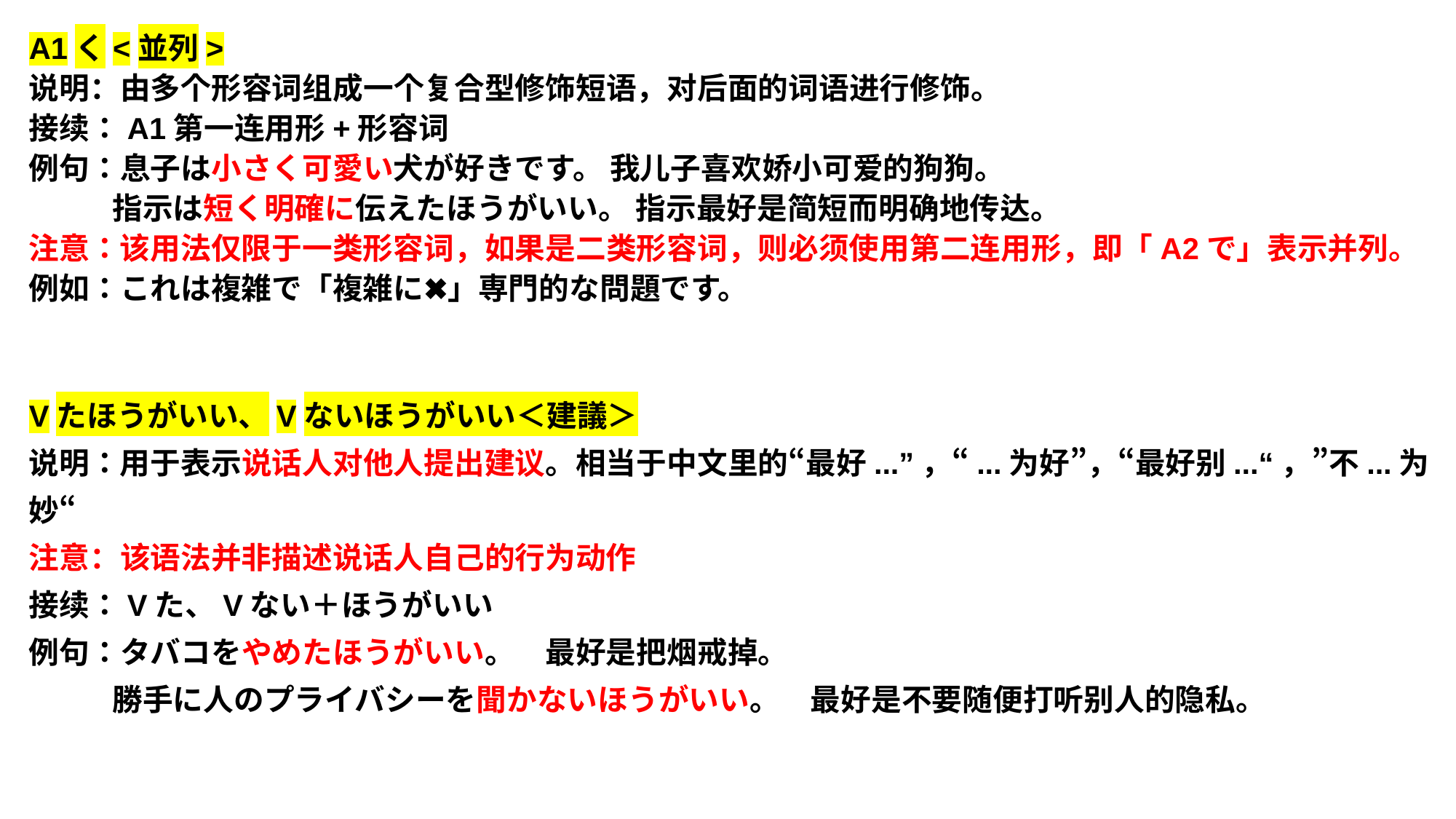

A1く<並列>
说明：由多个形容词组成一个复合型修饰短语，对后面的词语进行修饰。
接续：A1第一连用形+形容词
例句：息子は小さく可愛い犬が好きです。 我儿子喜欢娇小可爱的狗狗。
           指示は短く明確に伝えたほうがいい。 指示最好是简短而明确地传达。
注意：该用法仅限于一类形容词，如果是二类形容词，则必须使用第二连用形，即「A2で」表示并列。
例如：これは複雑で「複雑に✖」専門的な問題です。

Vたほうがいい、Vないほうがいい＜建議＞
说明：用于表示说话人对他人提出建议。相当于中文里的“最好...”，“...为好”，“最好别...“，”不...为妙“
注意：该语法并非描述说话人自己的行为动作
接续：Vた、Vない＋ほうがいい
例句：タバコをやめたほうがいい。　最好是把烟戒掉。
           勝手に人のプライバシーを聞かないほうがいい。　最好是不要随便打听别人的隐私。